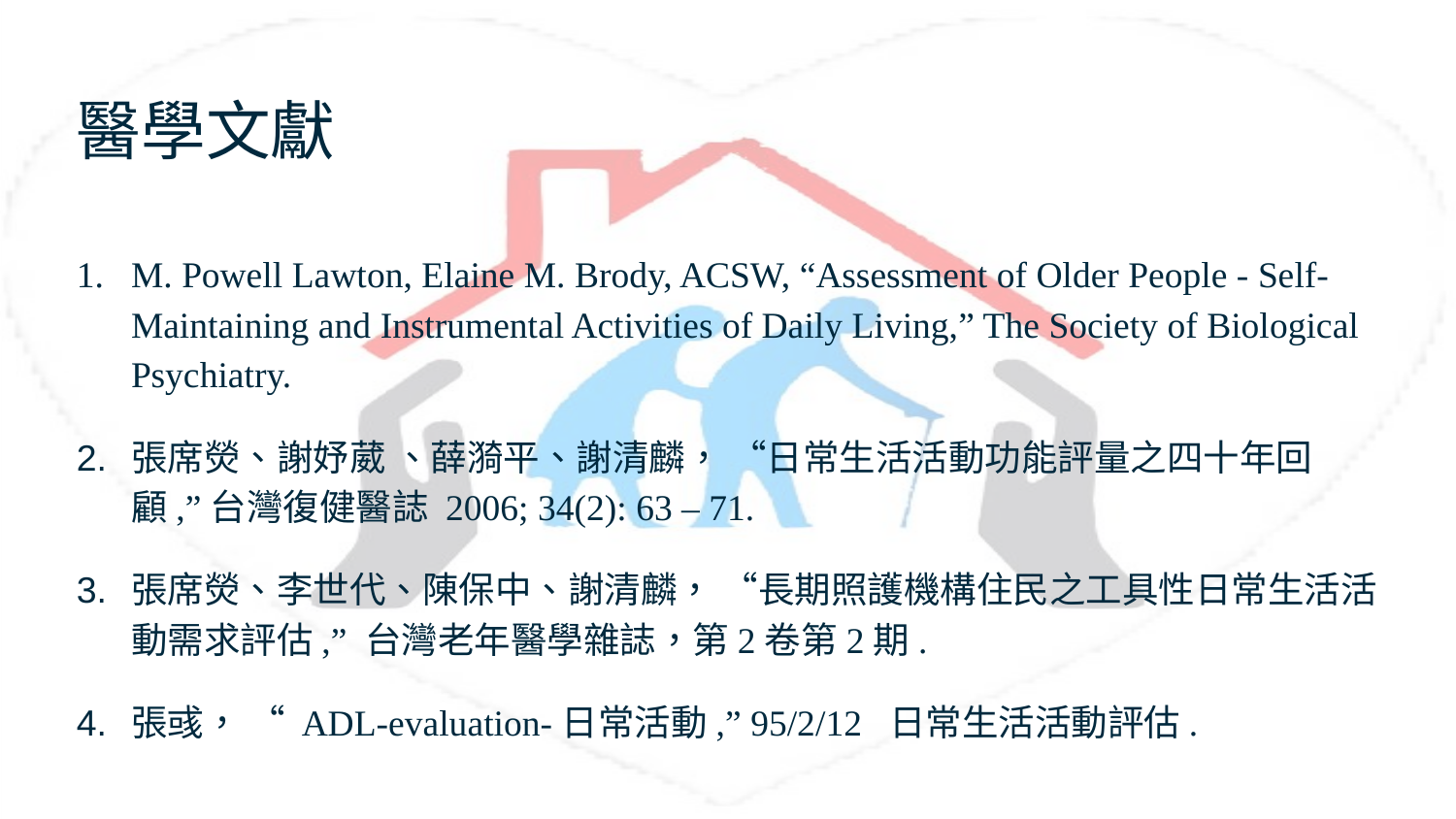

# 醫學文獻
M. Powell Lawton, Elaine M. Brody, ACSW, “Assessment of Older People - Self-Maintaining and Instrumental Activities of Daily Living,” The Society of Biological Psychiatry.
張席熒、謝妤葳 、薛漪平、謝清麟， “日常生活活動功能評量之四十年回顧,”台灣復健醫誌 2006; 34(2): 63 – 71.
張席熒、李世代、陳保中、謝清麟， “長期照護機構住民之工具性日常生活活動需求評估,” 台灣老年醫學雜誌，第2卷第2期.
張彧， “ ADL-evaluation-日常活動,” 95/2/12  日常生活活動評估.